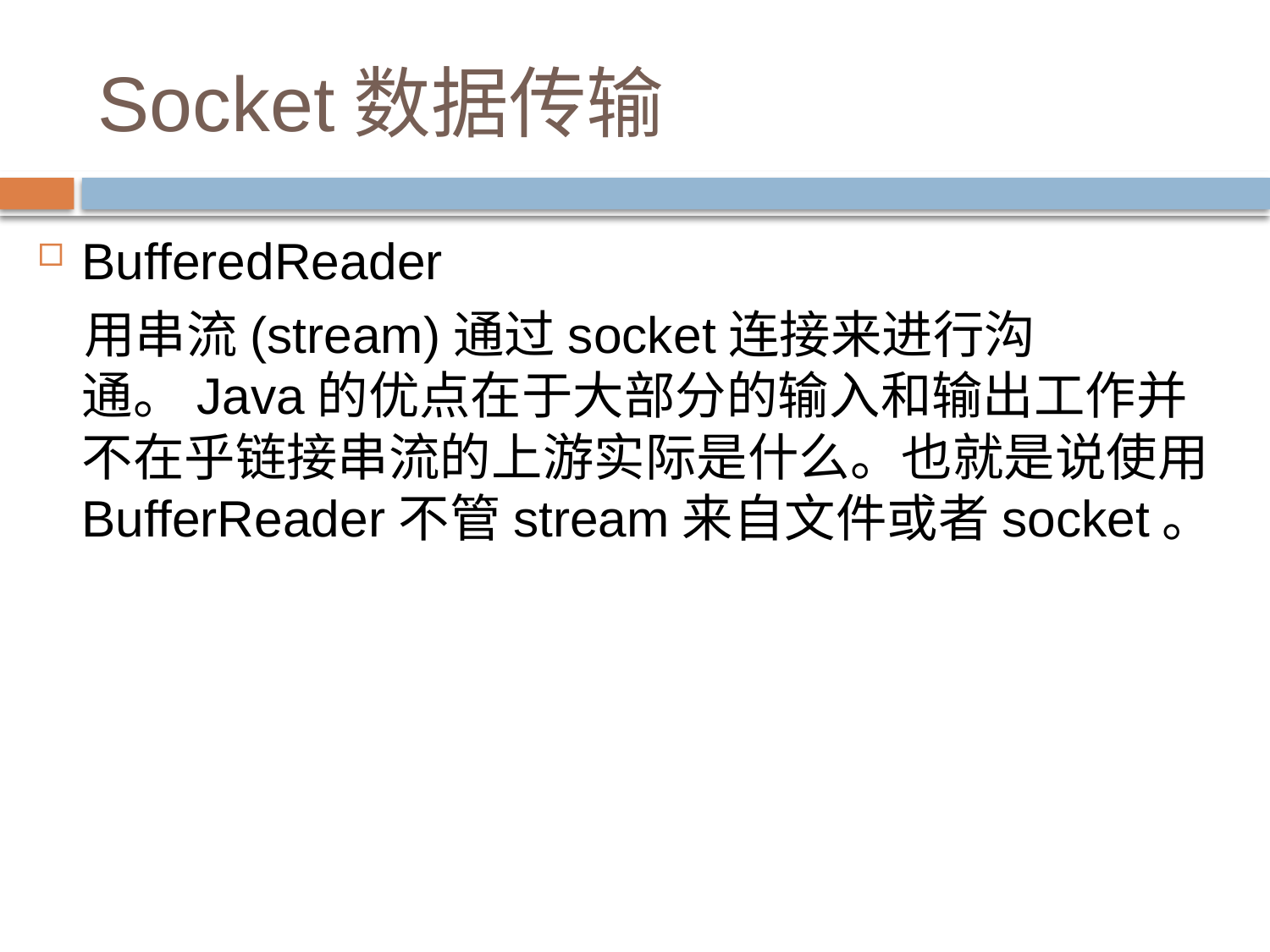

# Socket数据传输
BufferedReader
   用串流(stream)通过socket连接来进行沟通。Java的优点在于大部分的输入和输出工作并不在乎链接串流的上游实际是什么。也就是说使用BufferReader不管stream来自文件或者socket。